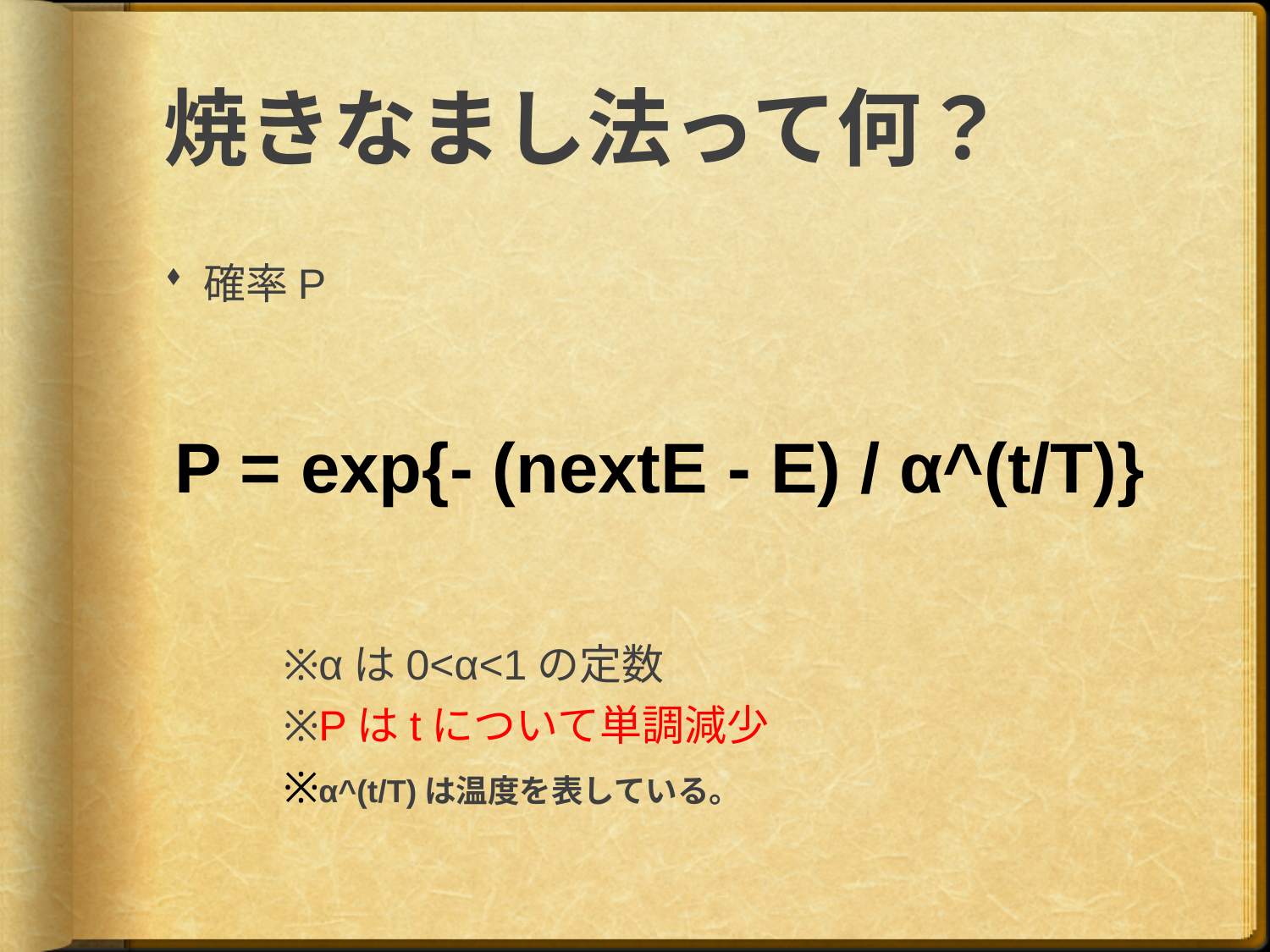

# 焼きなまし法って何？
確率P

※αは0<α<1の定数
※Pはtについて単調減少
※α^(t/T)は温度を表している。

P = exp{- (nextE - E) / α^(t/T)}